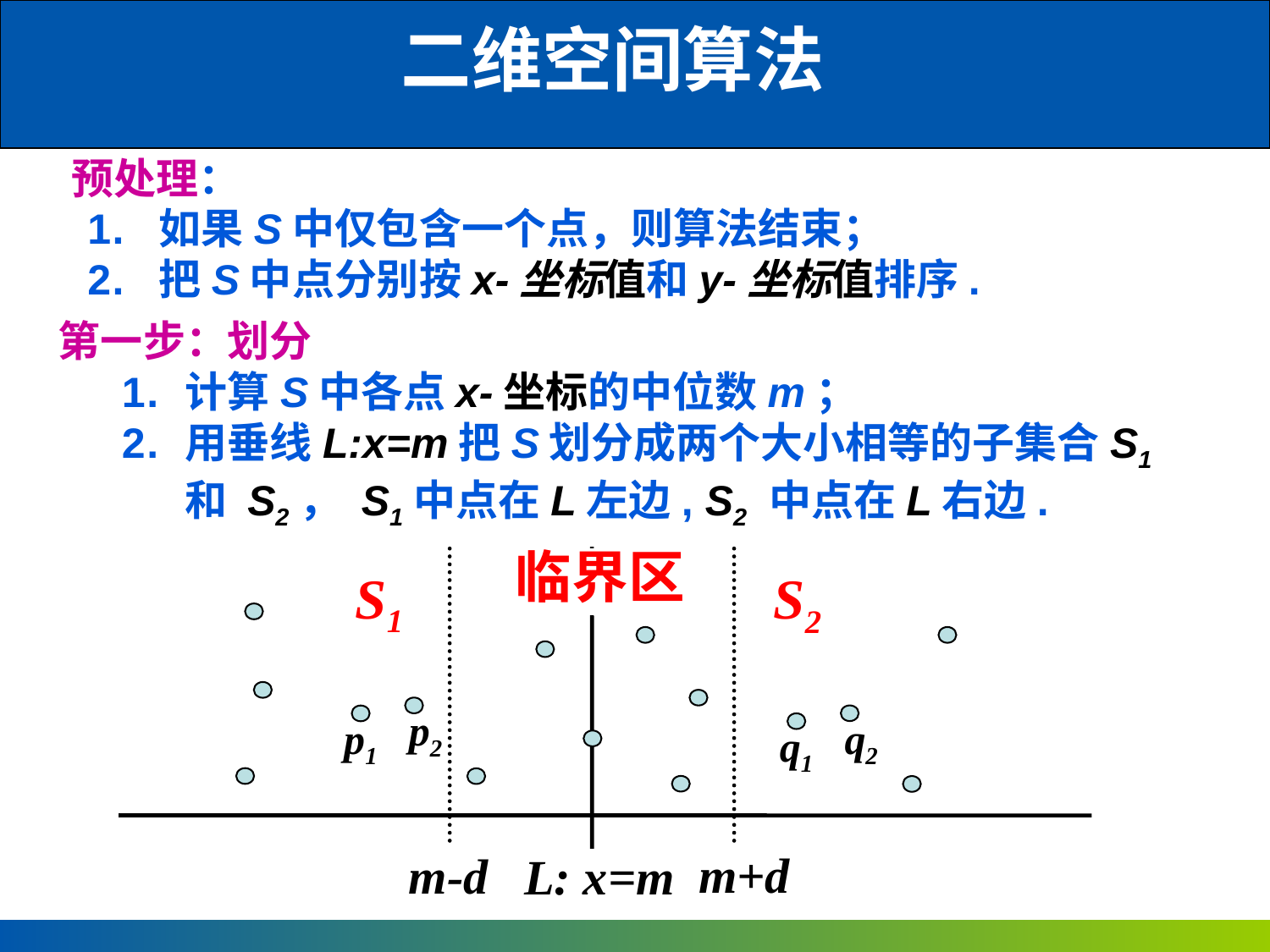

二维空间算法
预处理：
如果S中仅包含一个点，则算法结束；
把S中点分别按x-坐标值和y-坐标值排序.
第一步：划分
计算S中各点x-坐标的中位数m；
用垂线L:x=m把S划分成两个大小相等的子集合S1 和 S2， S1中点在L左边, S2 中点在L右边.

临界区

S1
S2

p2

p1

q2
q1

 m+d
 m-d
L: x=m